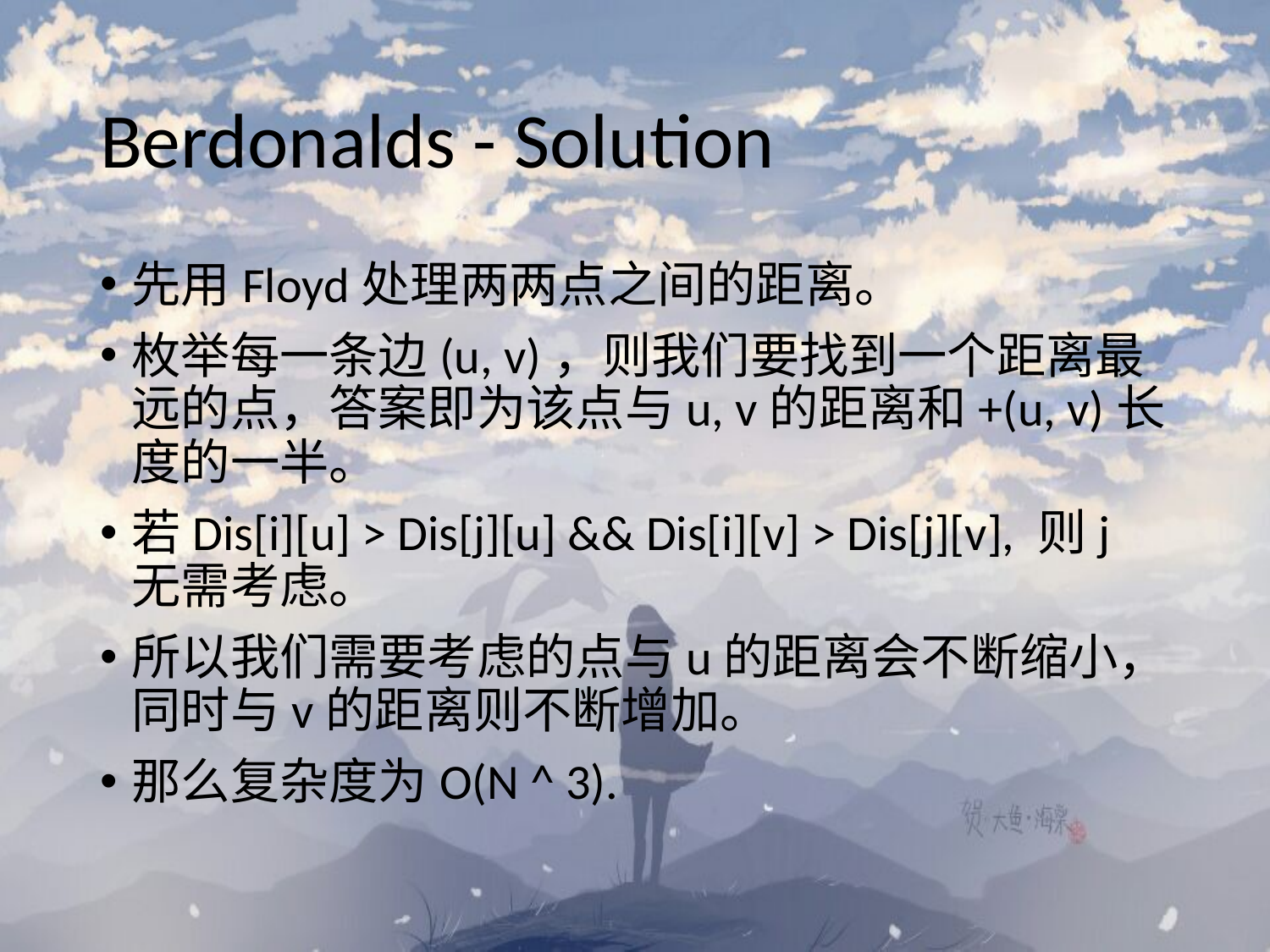

# Berdonalds - Solution
先用Floyd处理两两点之间的距离。
枚举每一条边(u, v)，则我们要找到一个距离最远的点，答案即为该点与u, v的距离和+(u, v)长度的一半。
若Dis[i][u] > Dis[j][u] && Dis[i][v] > Dis[j][v], 则j无需考虑。
所以我们需要考虑的点与u的距离会不断缩小，同时与v的距离则不断增加。
那么复杂度为O(N ^ 3).